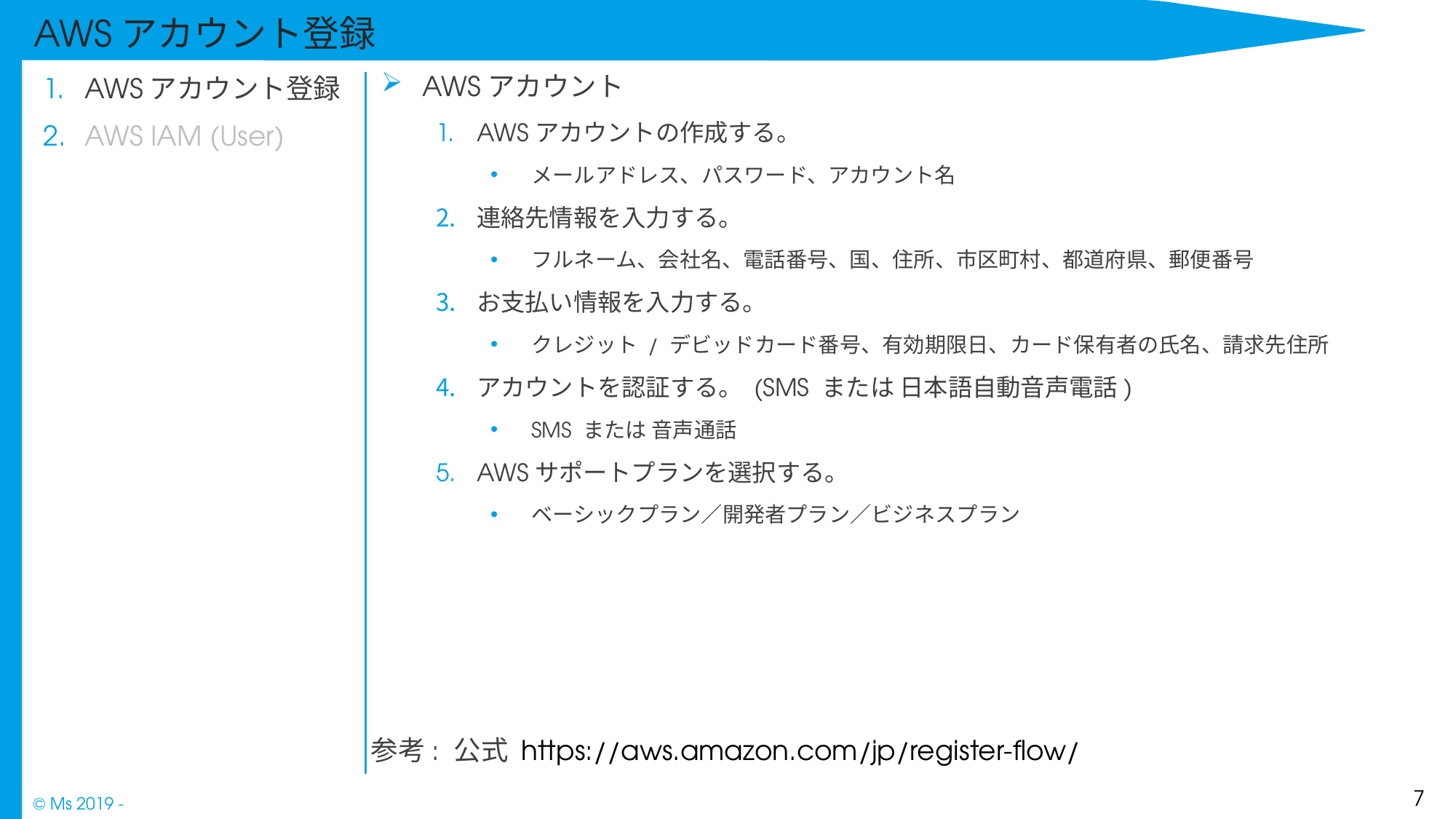

# AWSアカウント登録
AWSアカウント
AWSアカウントの作成する。
メールアドレス、パスワード、アカウント名
連絡先情報を入力する。
フルネーム、会社名、電話番号、国、住所、市区町村、都道府県、郵便番号
お支払い情報を入力する。
クレジット / デビッドカード番号、有効期限日、カード保有者の氏名、請求先住所
アカウントを認証する。 (SMS または 日本語自動音声電話)
SMS または 音声通話
AWSサポートプランを選択する。
ベーシックプラン／開発者プラン／ビジネスプラン
AWSアカウント登録
AWS IAM (User)
参考: 公式 https://aws.amazon.com/jp/register-flow/
7